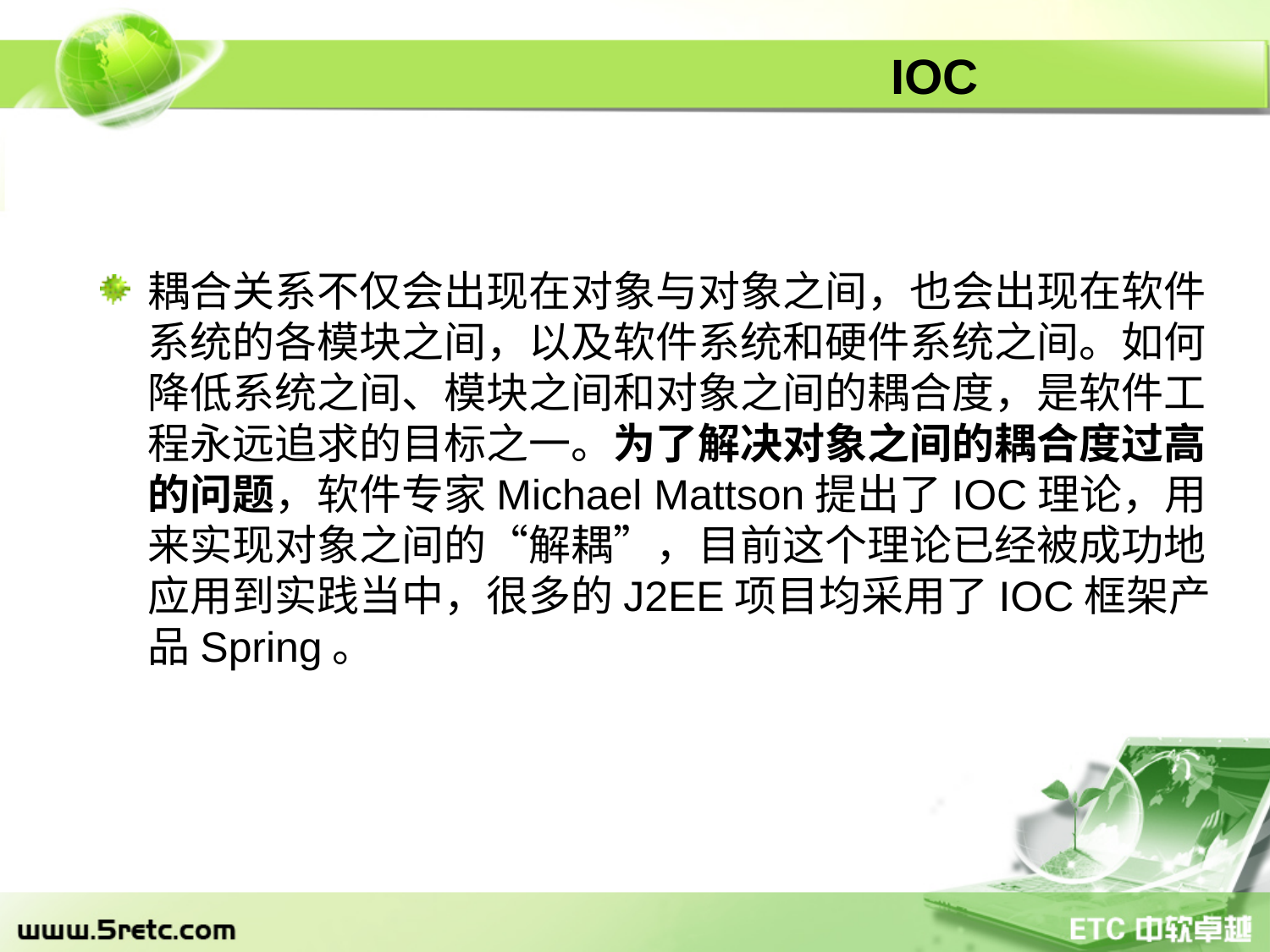

# IOC
耦合关系不仅会出现在对象与对象之间，也会出现在软件系统的各模块之间，以及软件系统和硬件系统之间。如何降低系统之间、模块之间和对象之间的耦合度，是软件工程永远追求的目标之一。为了解决对象之间的耦合度过高的问题，软件专家Michael Mattson提出了IOC理论，用来实现对象之间的“解耦”，目前这个理论已经被成功地应用到实践当中，很多的J2EE项目均采用了IOC框架产品Spring。